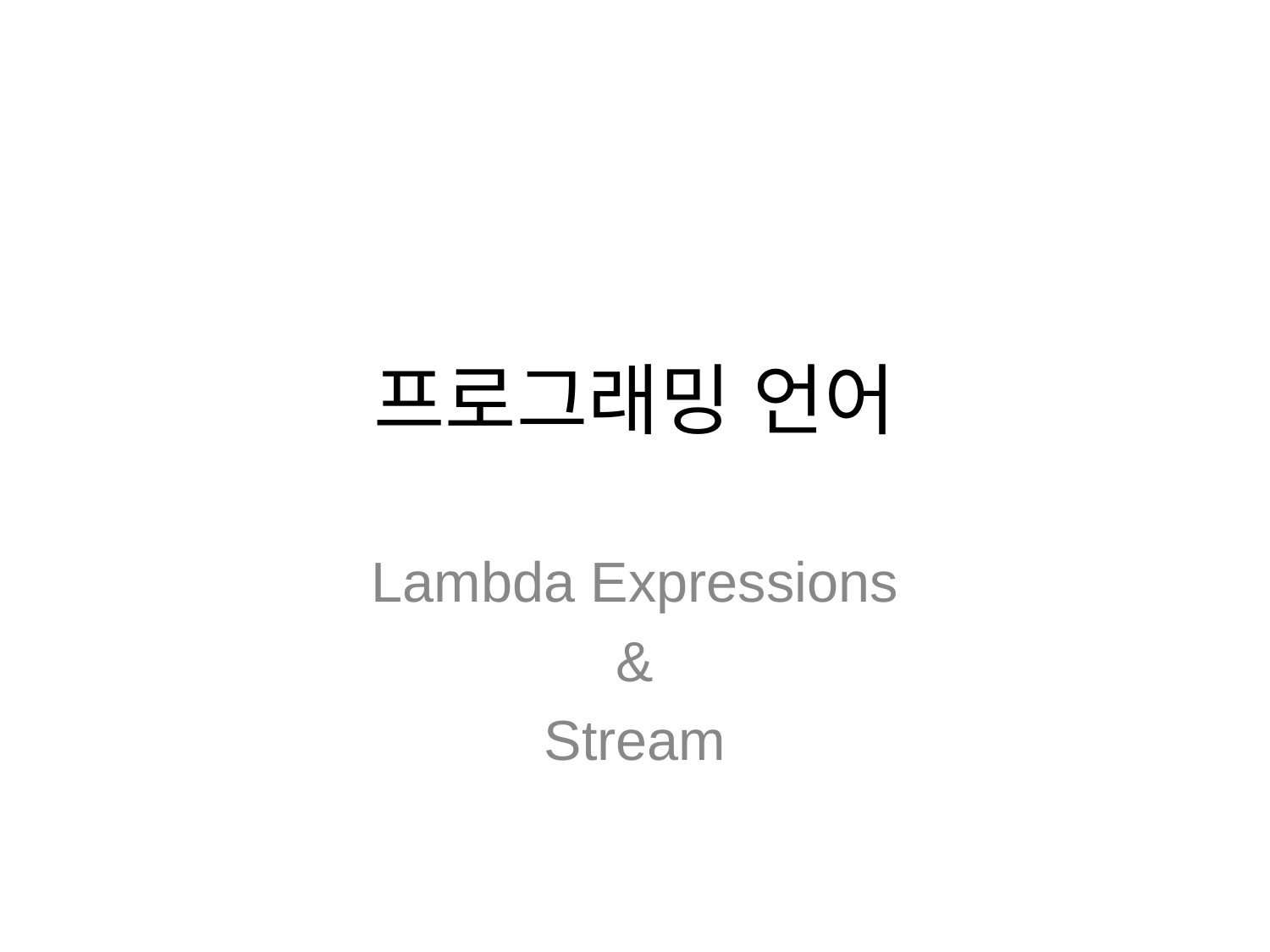

# 프로그래밍 언어
Lambda Expressions
&
Stream